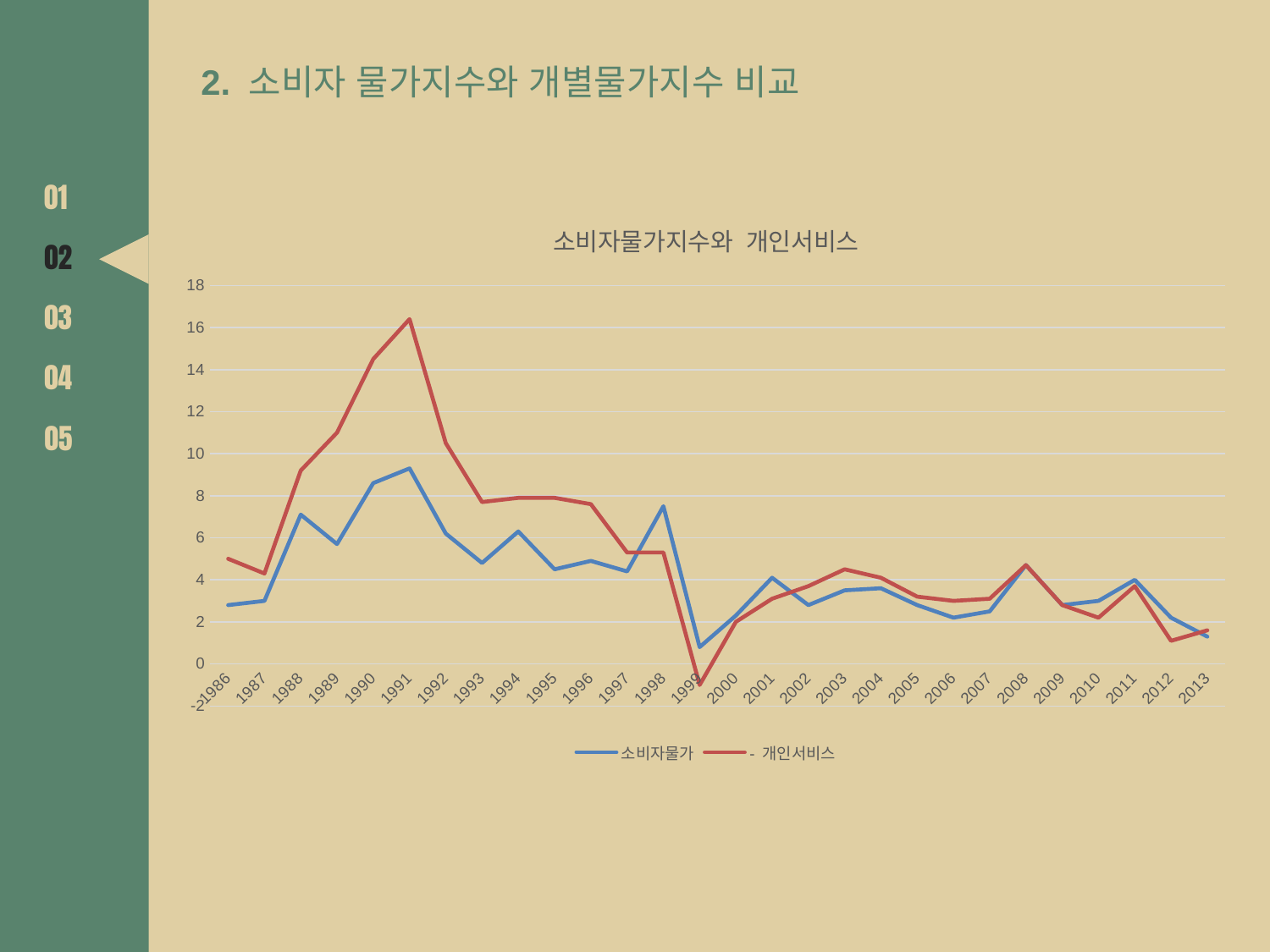

2. 소비자 물가지수와 개별물가지수 비교
01

### Chart: 소비자물가지수와  개인서비스

| Category | 소비자물가 | - 개인서비스 |
|---|---|---|
| 1986 | 2.8 | 5.0 |
| 1987 | 3.0 | 4.3 |
| 1988 | 7.1 | 9.2 |
| 1989 | 5.7 | 11.0 |
| 1990 | 8.6 | 14.5 |
| 1991 | 9.3 | 16.4 |
| 1992 | 6.2 | 10.5 |
| 1993 | 4.8 | 7.7 |
| 1994 | 6.3 | 7.9 |
| 1995 | 4.5 | 7.9 |
| 1996 | 4.9 | 7.6 |
| 1997 | 4.4 | 5.3 |
| 1998 | 7.5 | 5.3 |
| 1999 | 0.8 | -1.0 |
| 2000 | 2.3 | 2.0 |
| 2001 | 4.1 | 3.1 |
| 2002 | 2.8 | 3.7 |
| 2003 | 3.5 | 4.5 |
| 2004 | 3.6 | 4.1 |
| 2005 | 2.8 | 3.2 |
| 2006 | 2.2 | 3.0 |
| 2007 | 2.5 | 3.1 |
| 2008 | 4.7 | 4.7 |
| 2009 | 2.8 | 2.8 |
| 2010 | 3.0 | 2.2 |
| 2011 | 4.0 | 3.7 |
| 2012 | 2.2 | 1.1 |
| 2013 | 1.3 | 1.6 |
02
03
04
05